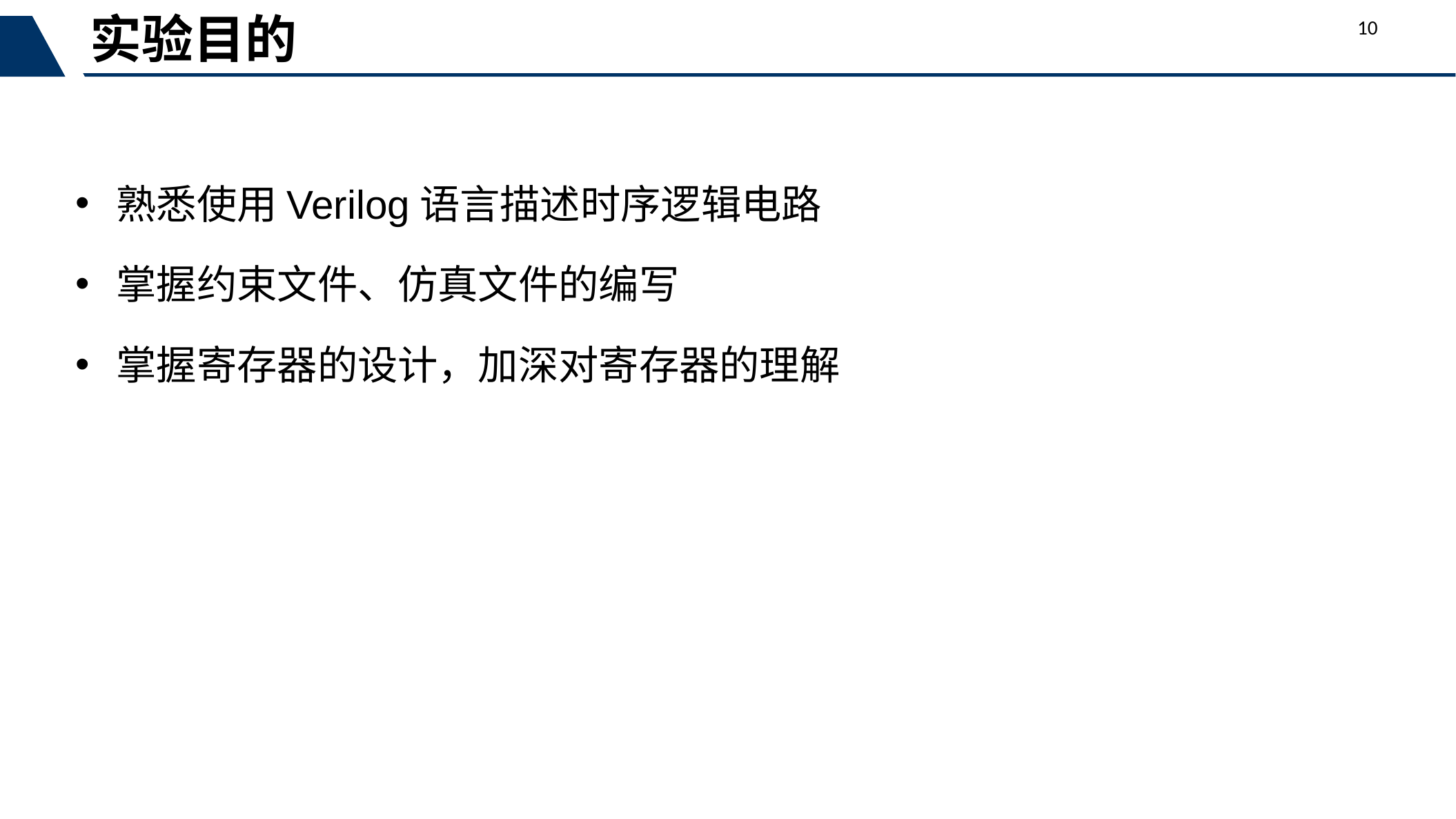

实验目的
10

熟悉使用Verilog语言描述时序逻辑电路
掌握约束文件、仿真文件的编写
掌握寄存器的设计，加深对寄存器的理解